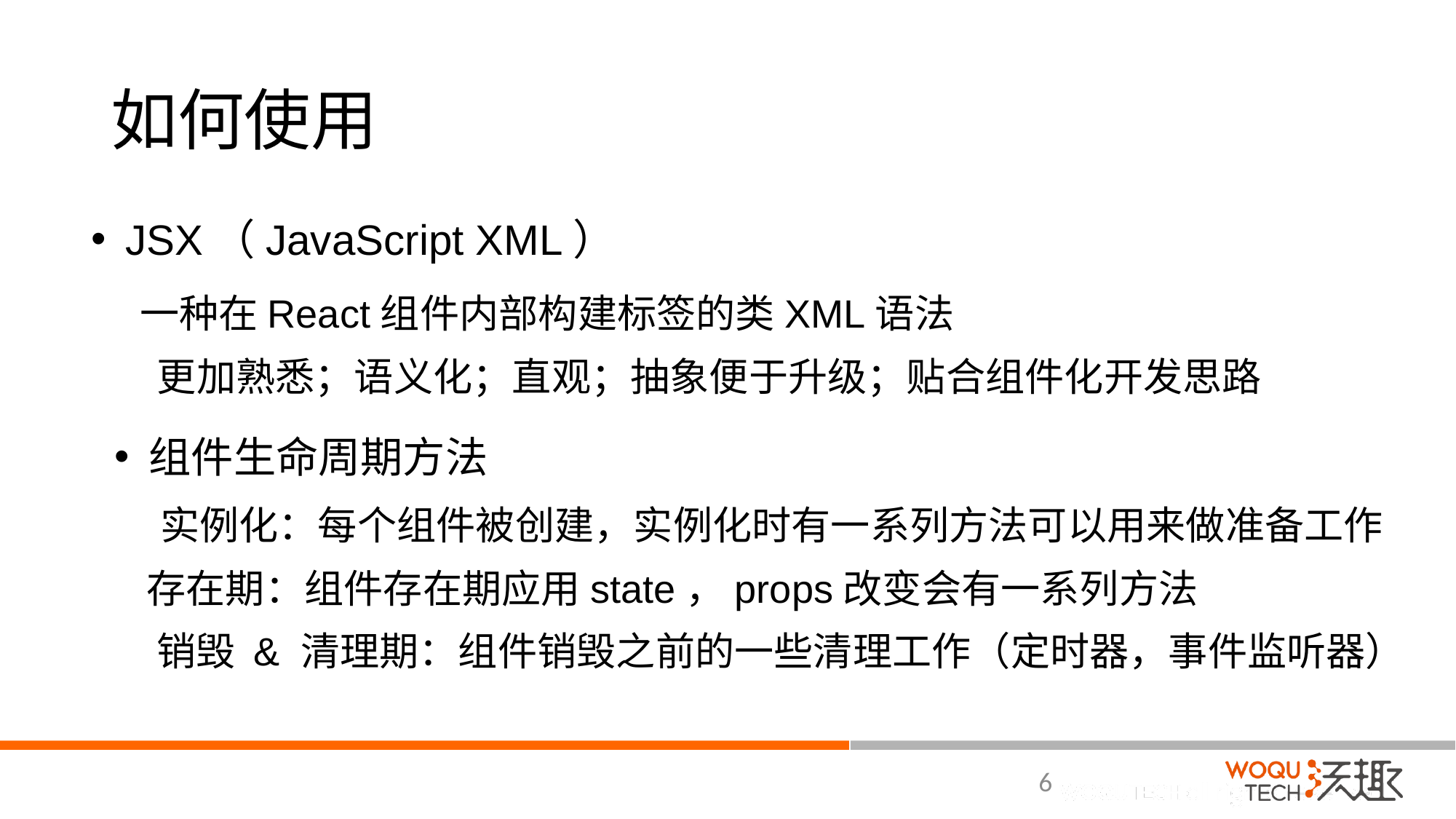

# 如何使用
JSX（JavaScript XML）
一种在React组件内部构建标签的类XML语法
更加熟悉；语义化；直观；抽象便于升级；贴合组件化开发思路
组件生命周期方法
实例化：每个组件被创建，实例化时有一系列方法可以用来做准备工作
存在期：组件存在期应用state，props改变会有一系列方法
销毁 & 清理期：组件销毁之前的一些清理工作（定时器，事件监听器）
6